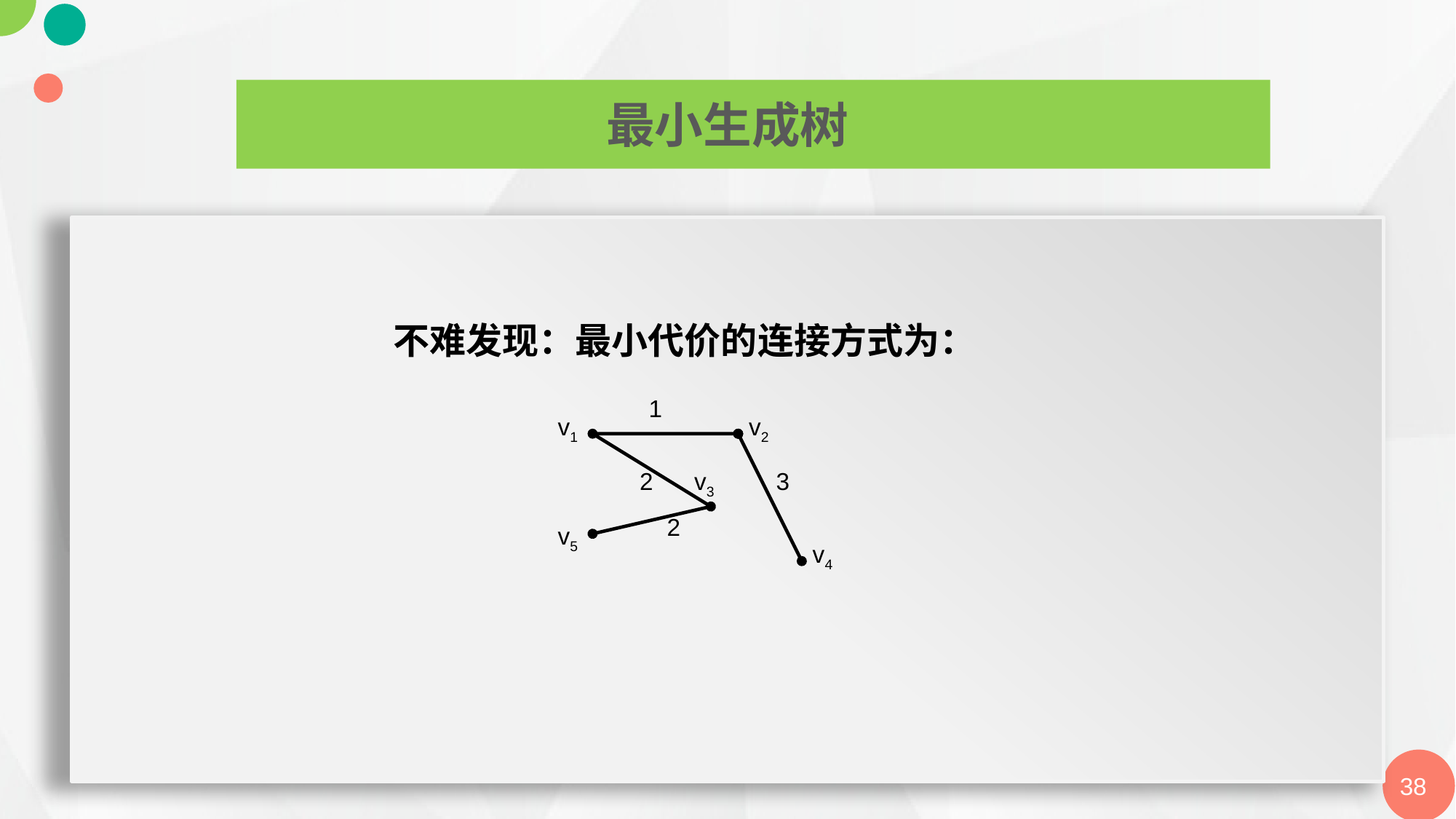

最小生成树
不难发现：最小代价的连接方式为：
1
v1
v2

2
v3
3

2
v5
v4